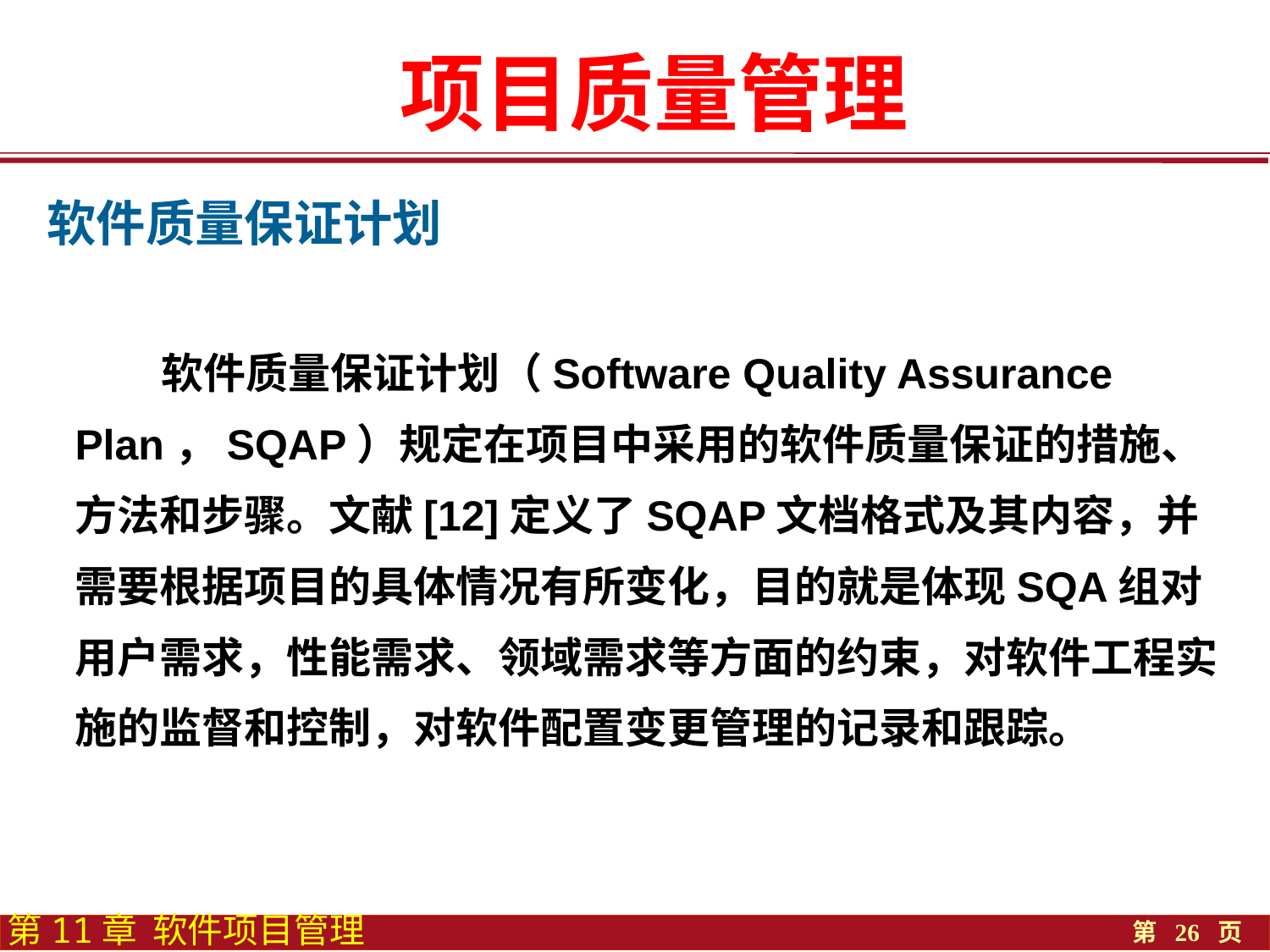

项目质量管理
软件质量保证计划
        软件质量保证计划（Software Quality Assurance Plan，SQAP）规定在项目中采用的软件质量保证的措施、方法和步骤。文献[12]定义了SQAP文档格式及其内容，并需要根据项目的具体情况有所变化，目的就是体现SQA组对用户需求，性能需求、领域需求等方面的约束，对软件工程实施的监督和控制，对软件配置变更管理的记录和跟踪。